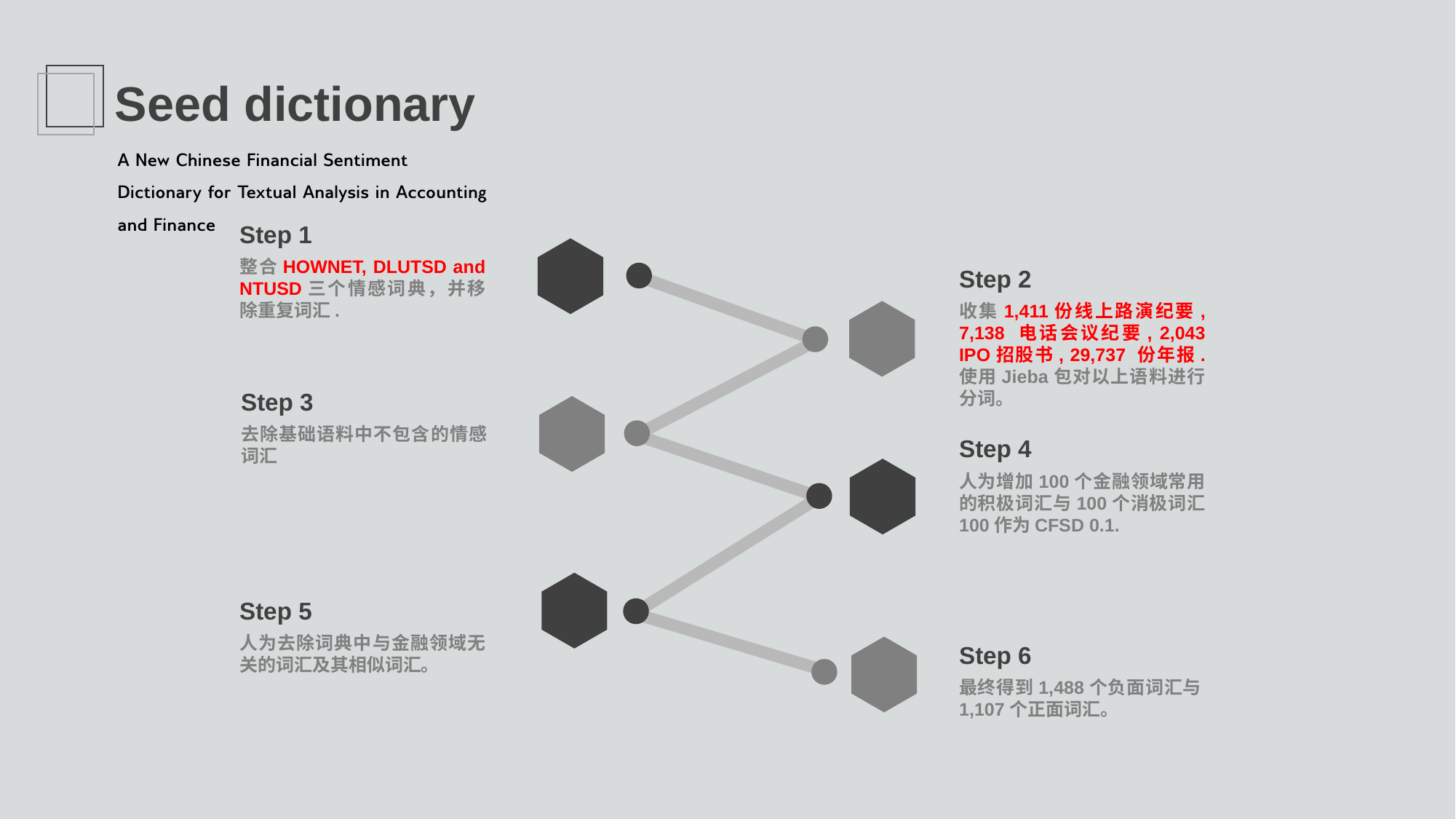

Seed dictionary
A New Chinese Financial Sentiment Dictionary for Textual Analysis in Accounting and Finance

Step 1
整合HOWNET, DLUTSD and NTUSD三个情感词典，并移除重复词汇.

Step 2
收集1,411份线上路演纪要, 7,138 电话会议纪要, 2,043 IPO招股书, 29,737 份年报. 使用Jieba包对以上语料进行分词。

Step 3
去除基础语料中不包含的情感词汇

Step 4
人为增加100个金融领域常用的积极词汇与100个消极词汇 100作为CFSD 0.1.

Step 5
人为去除词典中与金融领域无关的词汇及其相似词汇。

Step 6
最终得到1,488个负面词汇与1,107个正面词汇。